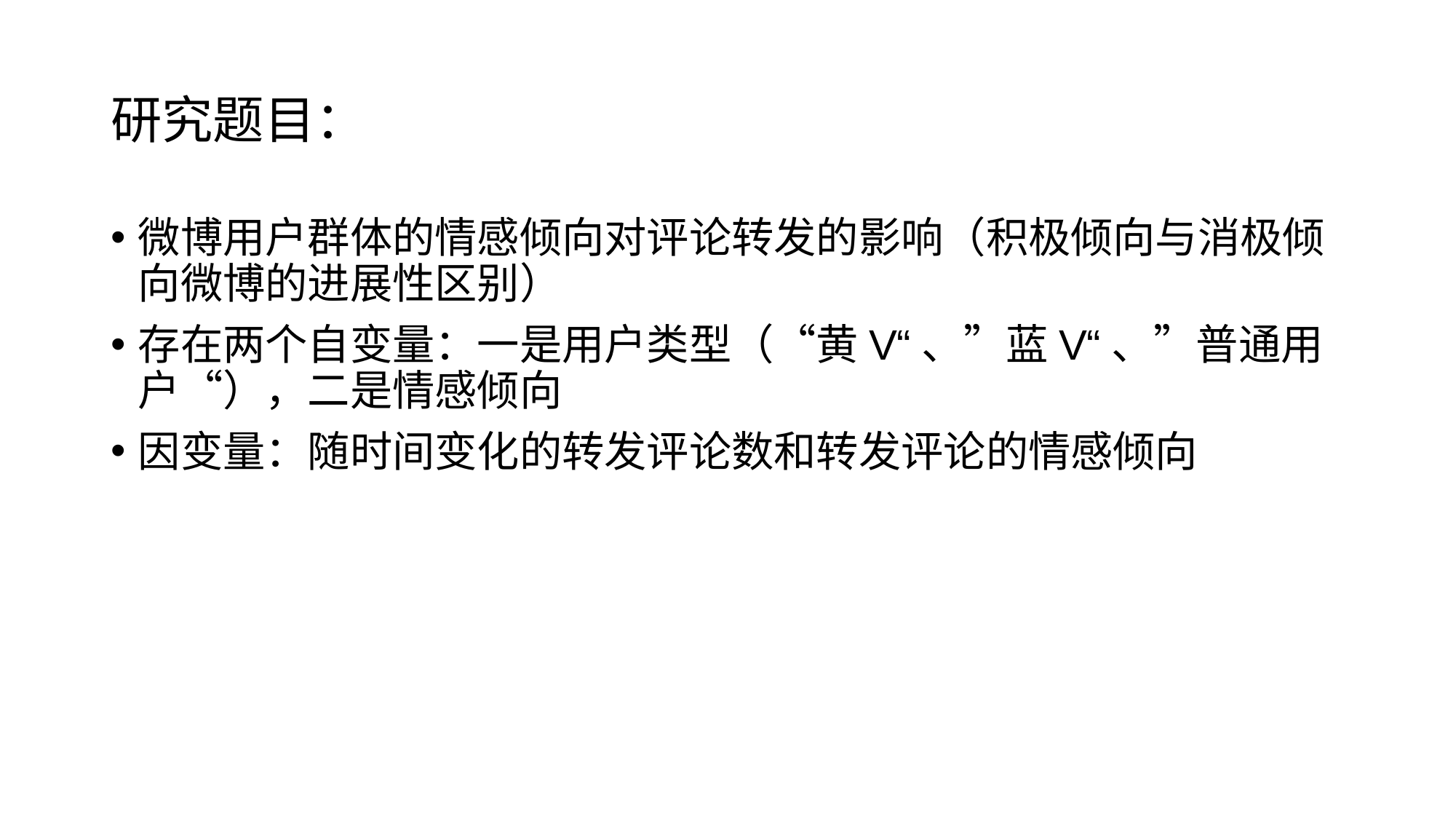

# 研究题目：
微博用户群体的情感倾向对评论转发的影响（积极倾向与消极倾向微博的进展性区别）
存在两个自变量：一是用户类型（“黄V“、”蓝V“、”普通用户“），二是情感倾向
因变量：随时间变化的转发评论数和转发评论的情感倾向